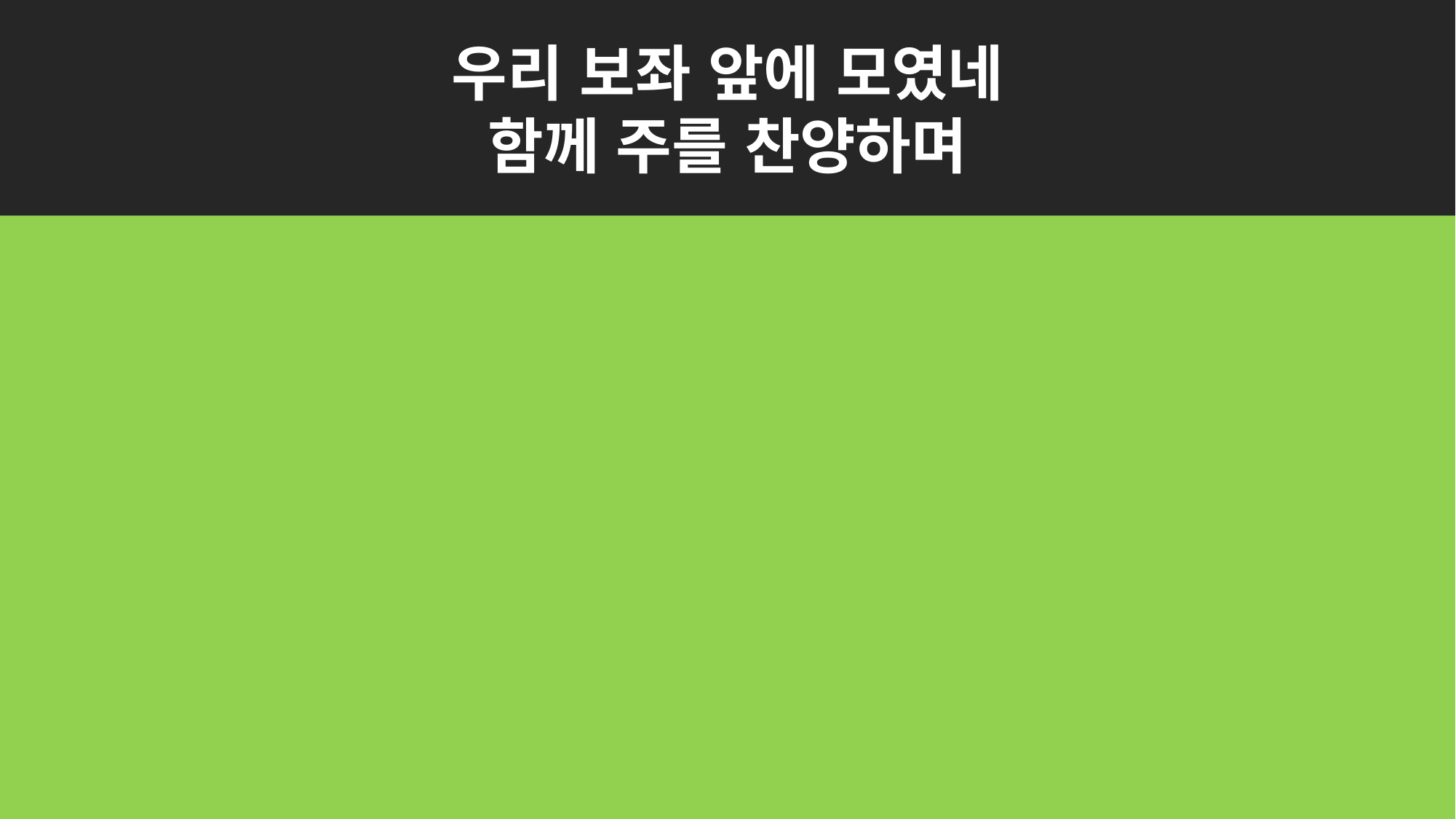

우리 보좌 앞에 모였네
함께 주를 찬양하며